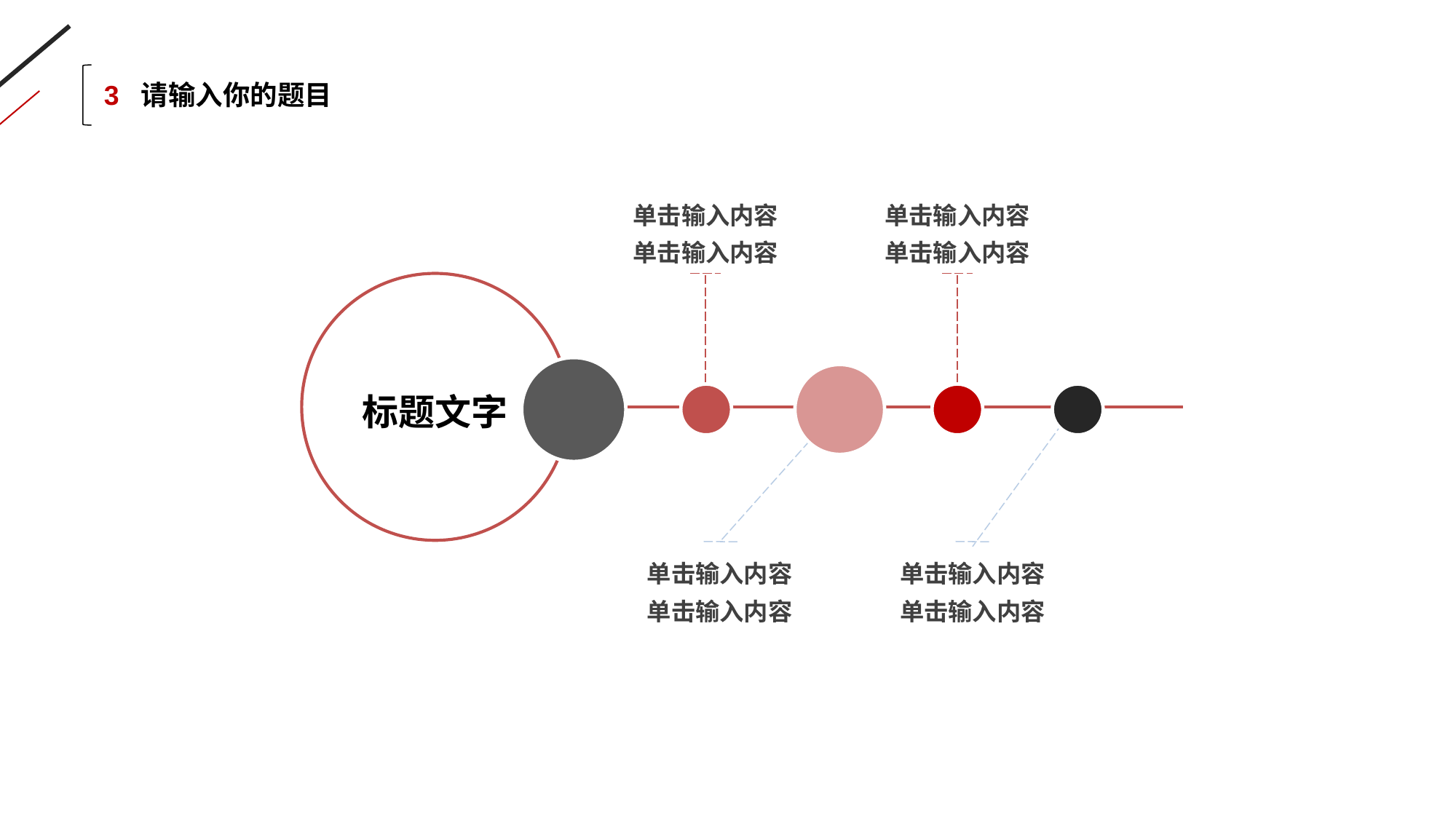

3  请输入你的题目
单击输入内容
单击输入内容
单击输入内容
单击输入内容
标题文字

单击输入内容
单击输入内容
单击输入内容
单击输入内容